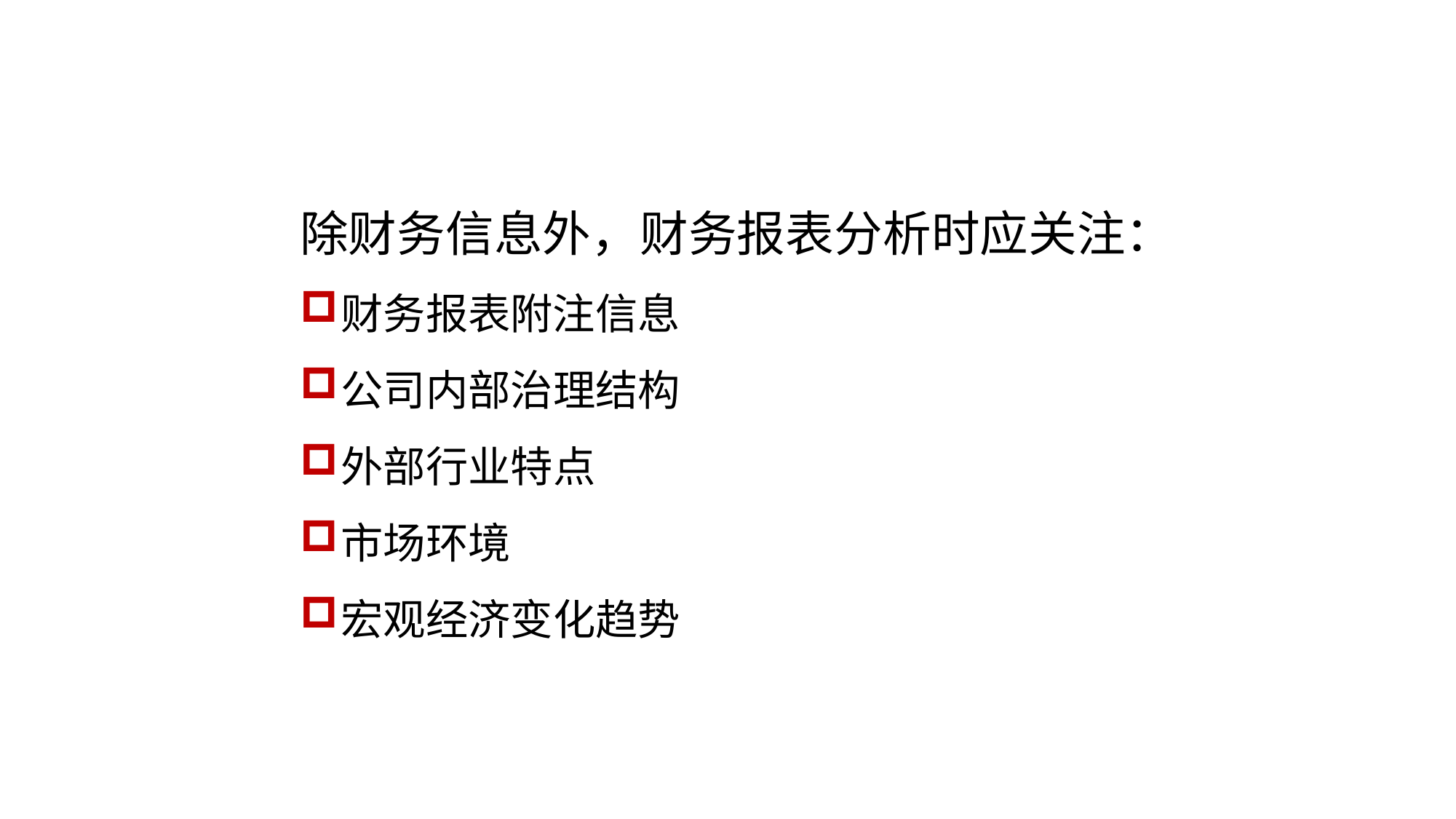

除财务信息外，财务报表分析时应关注：
财务报表附注信息
公司内部治理结构
外部行业特点
市场环境
宏观经济变化趋势